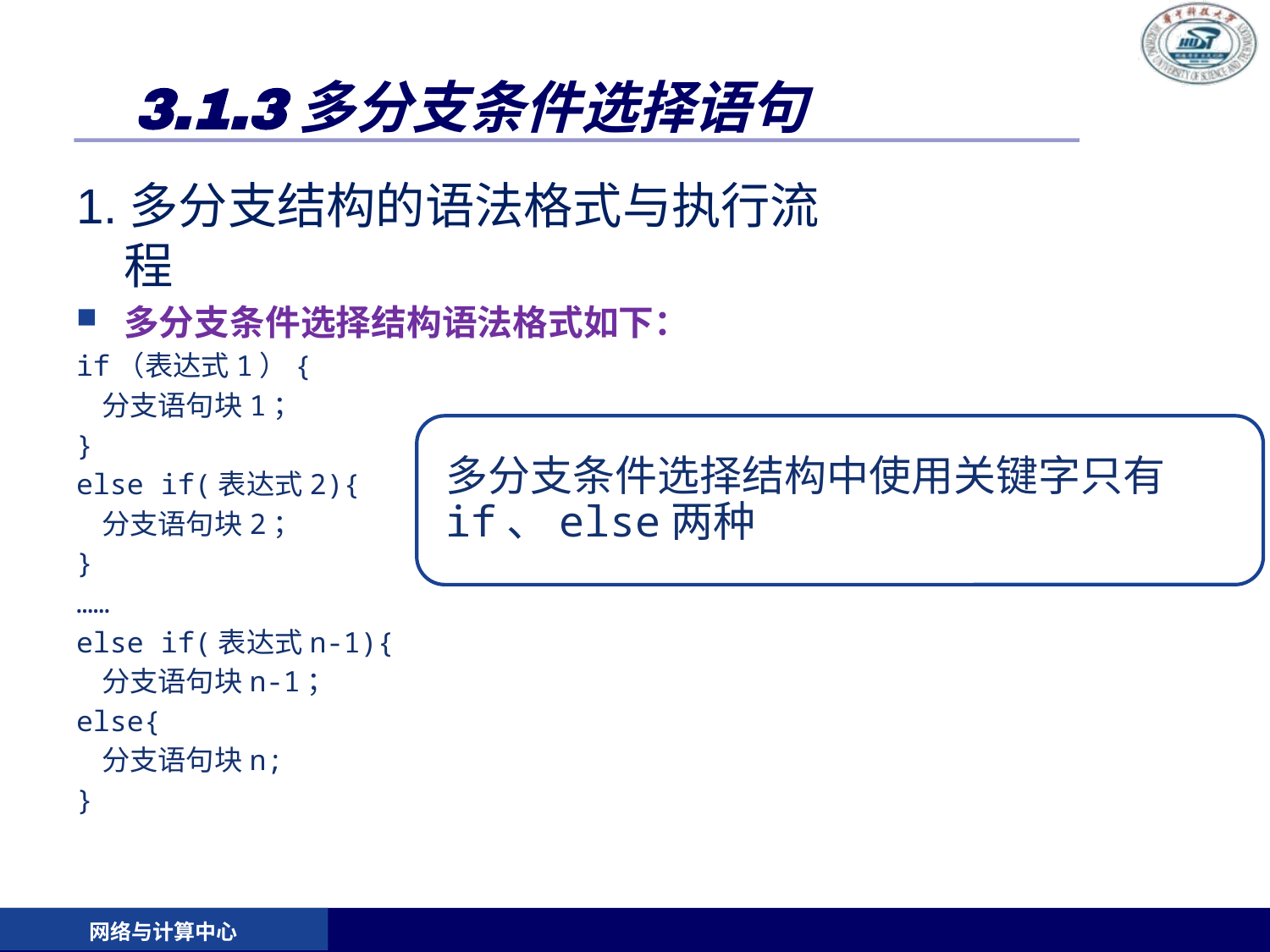

# 3.1.3多分支条件选择语句
1.多分支结构的语法格式与执行流程
多分支条件选择结构语法格式如下：
if（表达式1）{
   分支语句块1；
}
else if(表达式2){
   分支语句块2；
}
……
else if(表达式n-1){
   分支语句块n-1；
else{
   分支语句块n;
}

多分支条件选择结构中使用关键字只有if、else两种
网络与计算中心